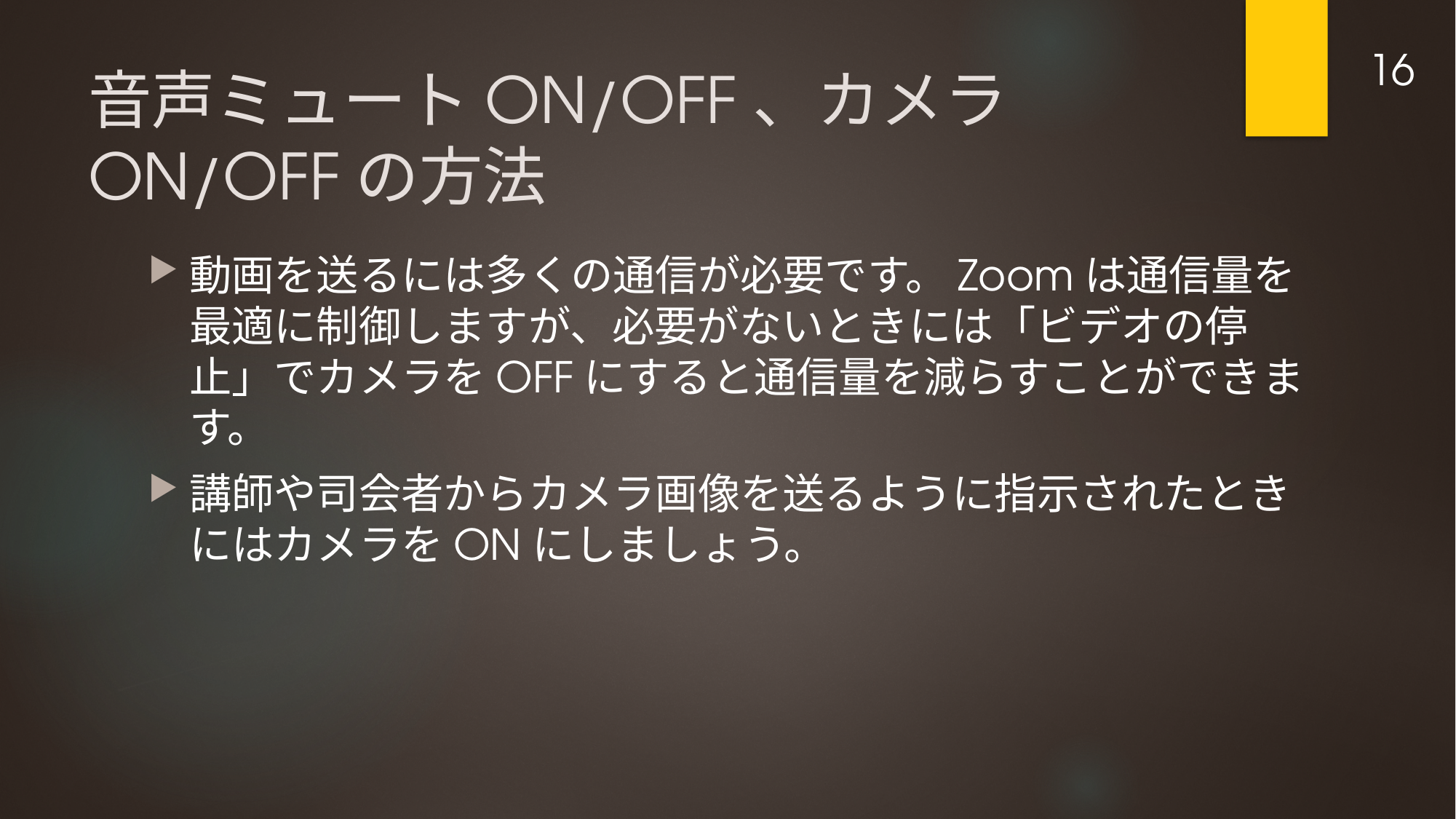

16
# 音声ミュートON/OFF、カメラON/OFFの方法
動画を送るには多くの通信が必要です。Zoomは通信量を最適に制御しますが、必要がないときには「ビデオの停止」でカメラをOFFにすると通信量を減らすことができます。
講師や司会者からカメラ画像を送るように指示されたときにはカメラをONにしましょう。